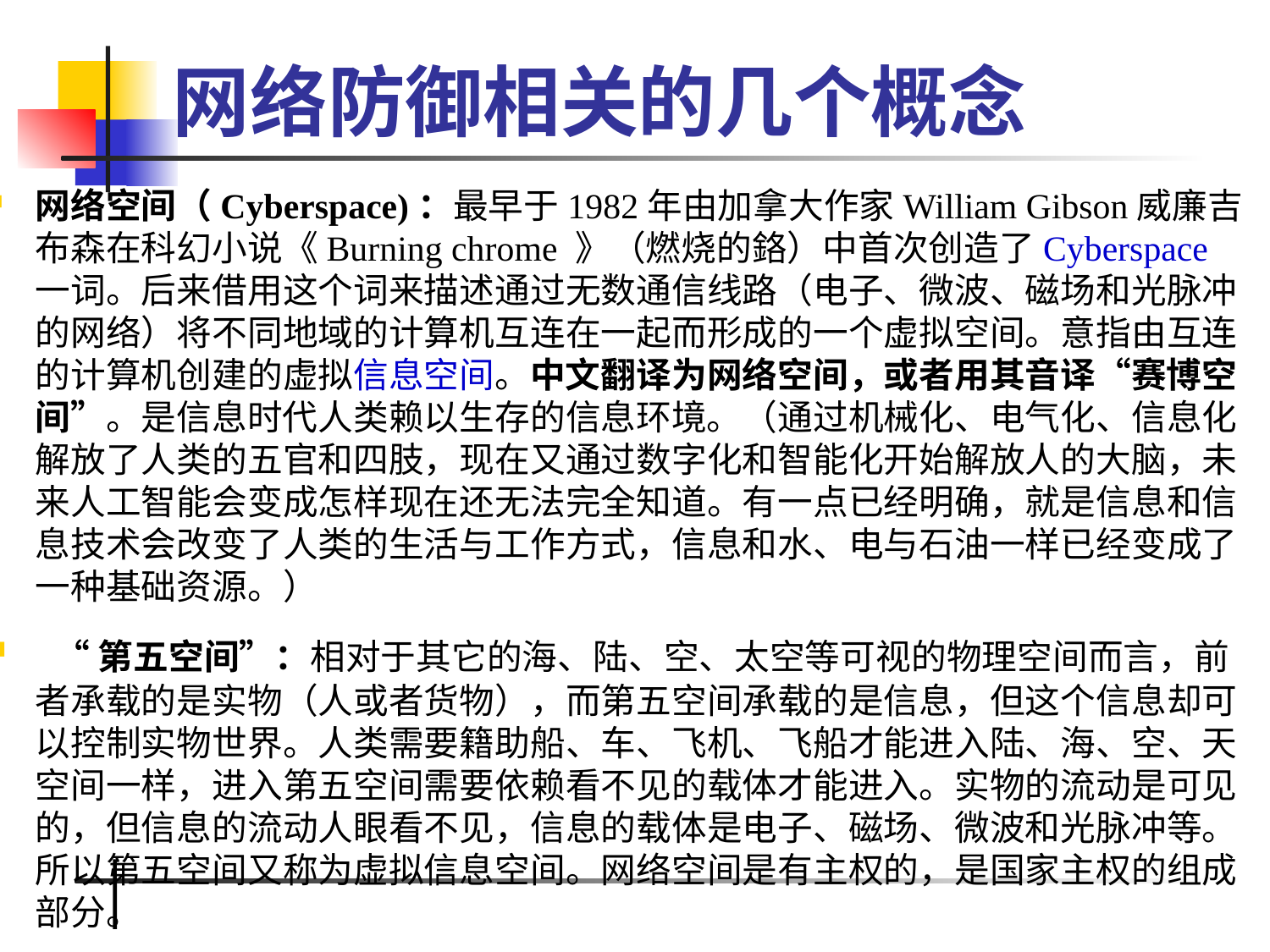

# 网络防御相关的几个概念
网络空间（Cyberspace)：最早于1982年由加拿大作家William Gibson威廉吉布森在科幻小说《Burning chrome 》（燃烧的鉻）中首次创造了Cyberspace 一词。后来借用这个词来描述通过无数通信线路（电子、微波、磁场和光脉冲的网络）将不同地域的计算机互连在一起而形成的一个虚拟空间。意指由互连的计算机创建的虚拟信息空间。中文翻译为网络空间，或者用其音译“赛博空间”。是信息时代人类赖以生存的信息环境。（通过机械化、电气化、信息化解放了人类的五官和四肢，现在又通过数字化和智能化开始解放人的大脑，未来人工智能会变成怎样现在还无法完全知道。有一点已经明确，就是信息和信息技术会改变了人类的生活与工作方式，信息和水、电与石油一样已经变成了一种基础资源。）
  “第五空间”：相对于其它的海、陆、空、太空等可视的物理空间而言，前者承载的是实物（人或者货物），而第五空间承载的是信息，但这个信息却可以控制实物世界。人类需要籍助船、车、飞机、飞船才能进入陆、海、空、天空间一样，进入第五空间需要依赖看不见的载体才能进入。实物的流动是可见的，但信息的流动人眼看不见，信息的载体是电子、磁场、微波和光脉冲等。所以第五空间又称为虚拟信息空间。网络空间是有主权的，是国家主权的组成部分。